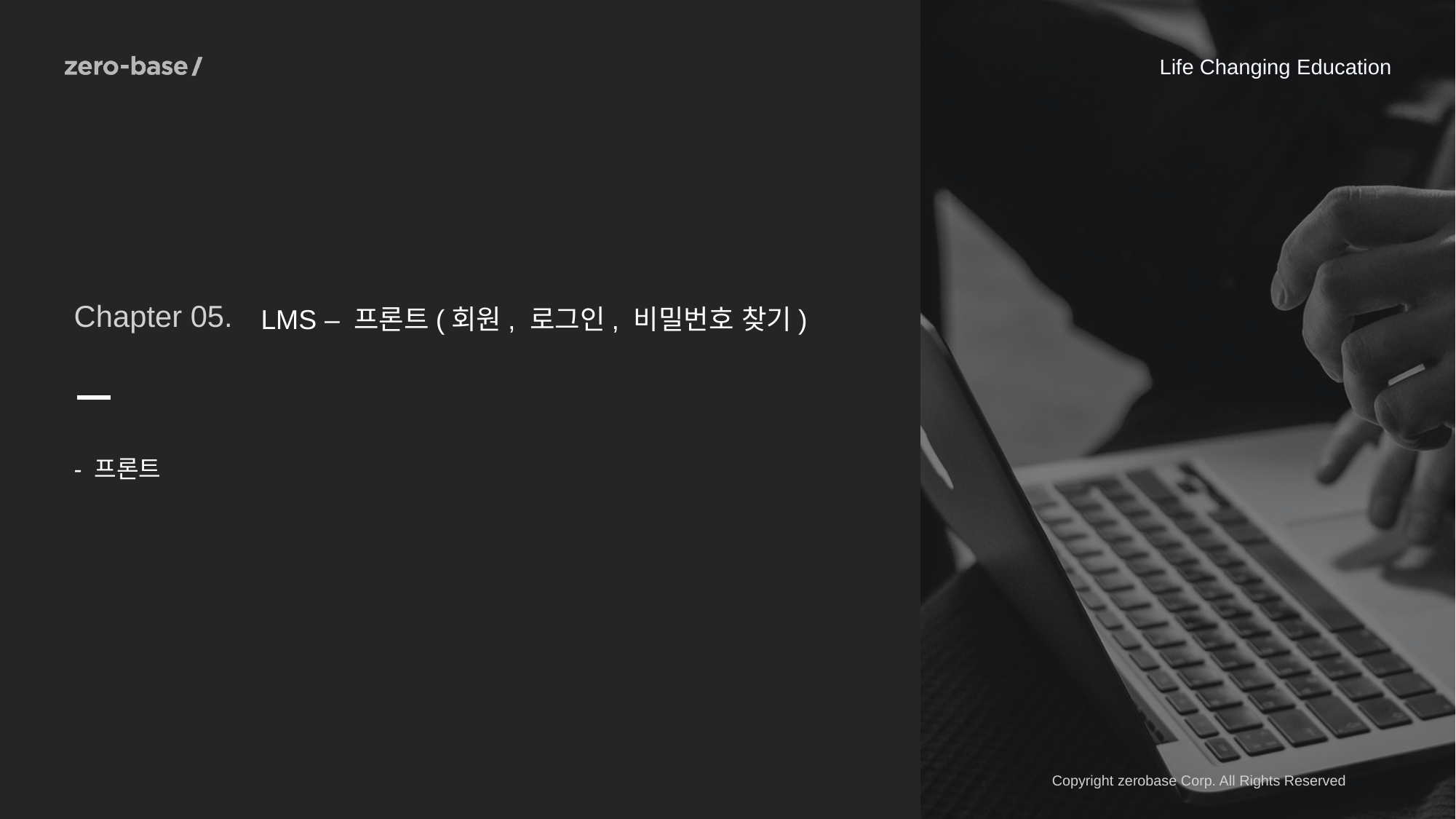

Chapter 05.
LMS – 프론트(회원, 로그인, 비밀번호 찾기)
- 프론트